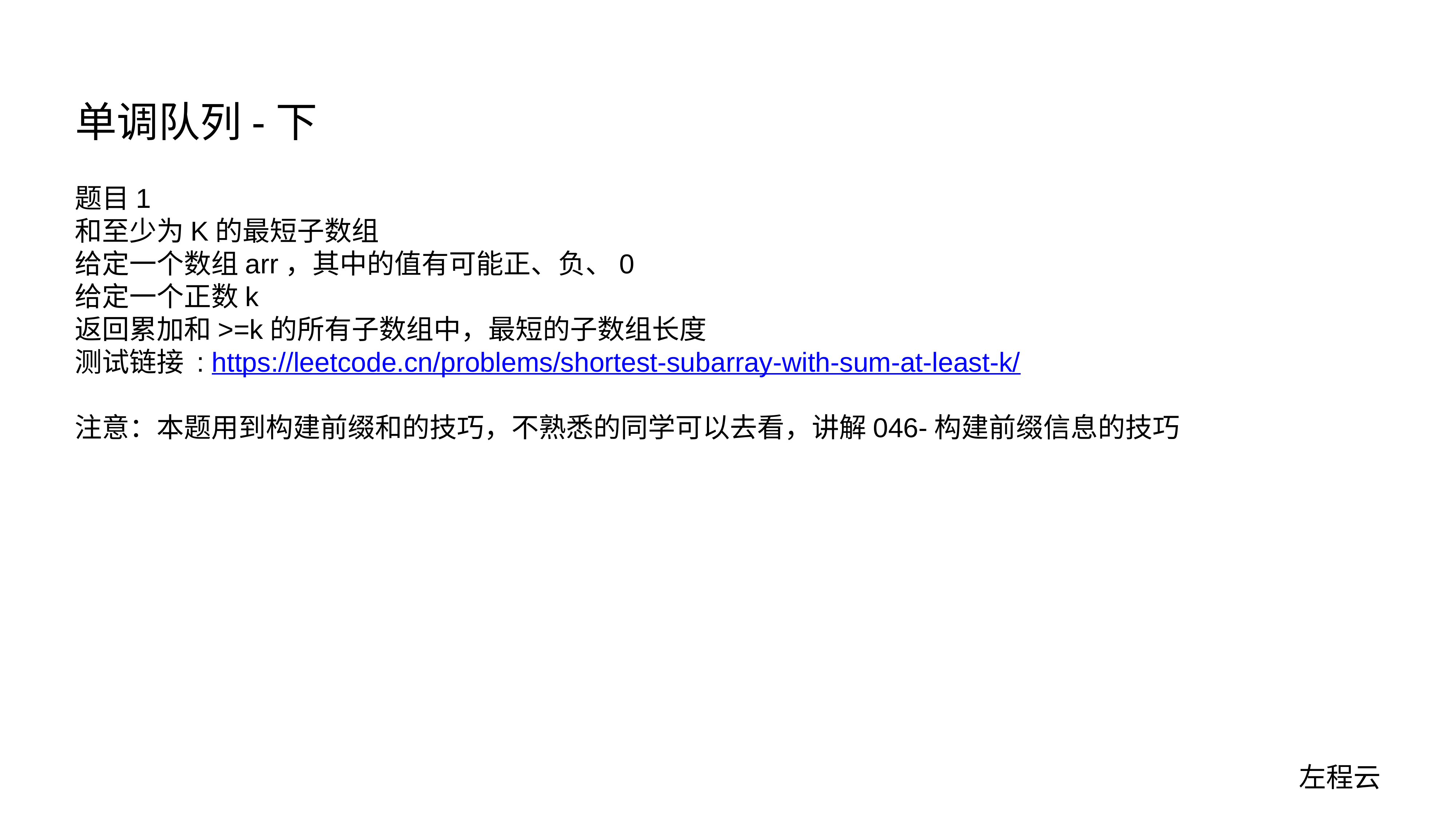

# 单调队列-下
题目1
和至少为K的最短子数组
给定一个数组arr，其中的值有可能正、负、0
给定一个正数k
返回累加和>=k的所有子数组中，最短的子数组长度
测试链接 : https://leetcode.cn/problems/shortest-subarray-with-sum-at-least-k/

注意：本题用到构建前缀和的技巧，不熟悉的同学可以去看，讲解046-构建前缀信息的技巧
左程云